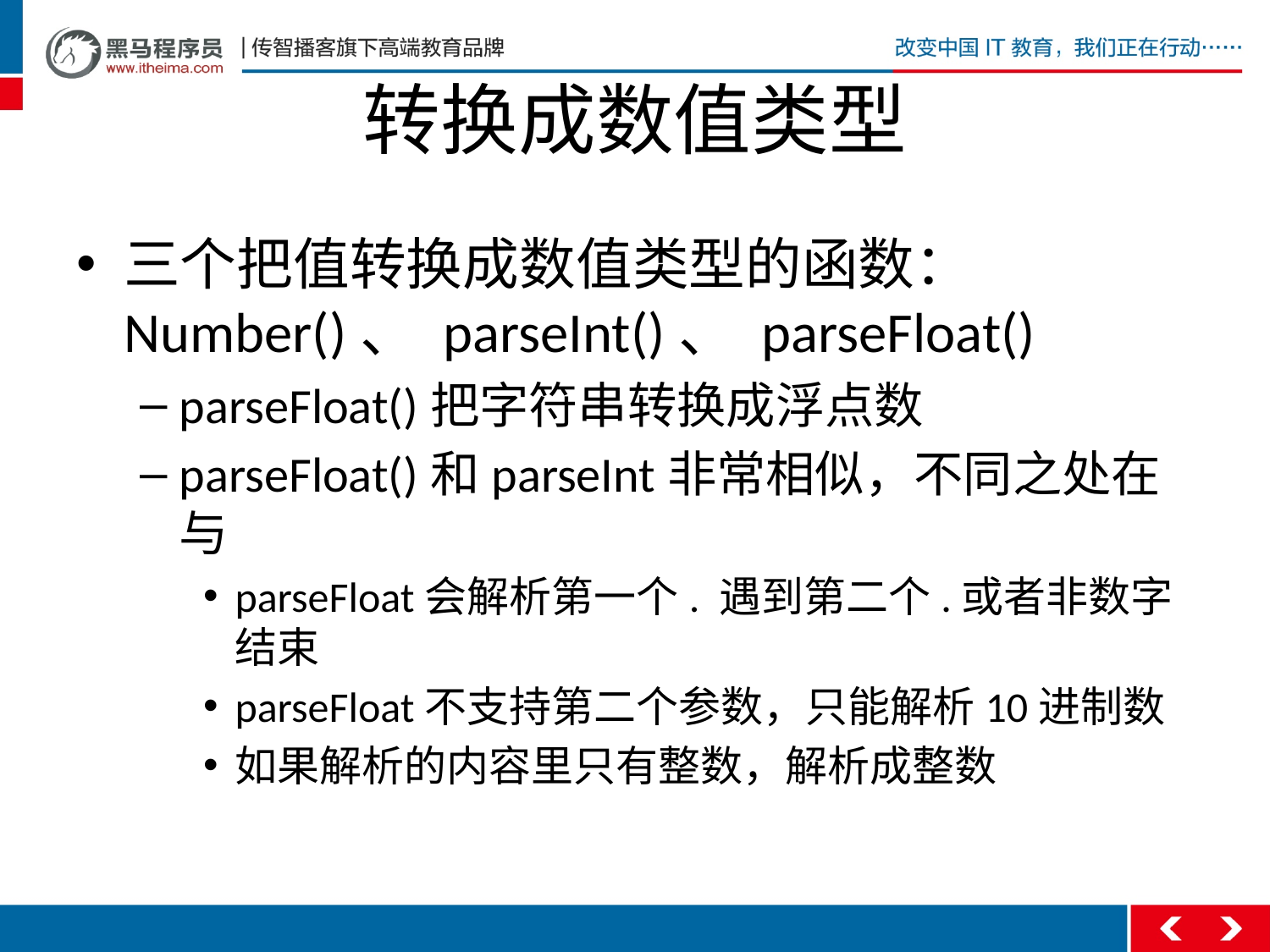

# 转换成数值类型
三个把值转换成数值类型的函数：Number()、 parseInt()、 parseFloat()
parseFloat()把字符串转换成浮点数
parseFloat()和parseInt非常相似，不同之处在与
parseFloat会解析第一个. 遇到第二个.或者非数字结束
parseFloat不支持第二个参数，只能解析10进制数
如果解析的内容里只有整数，解析成整数